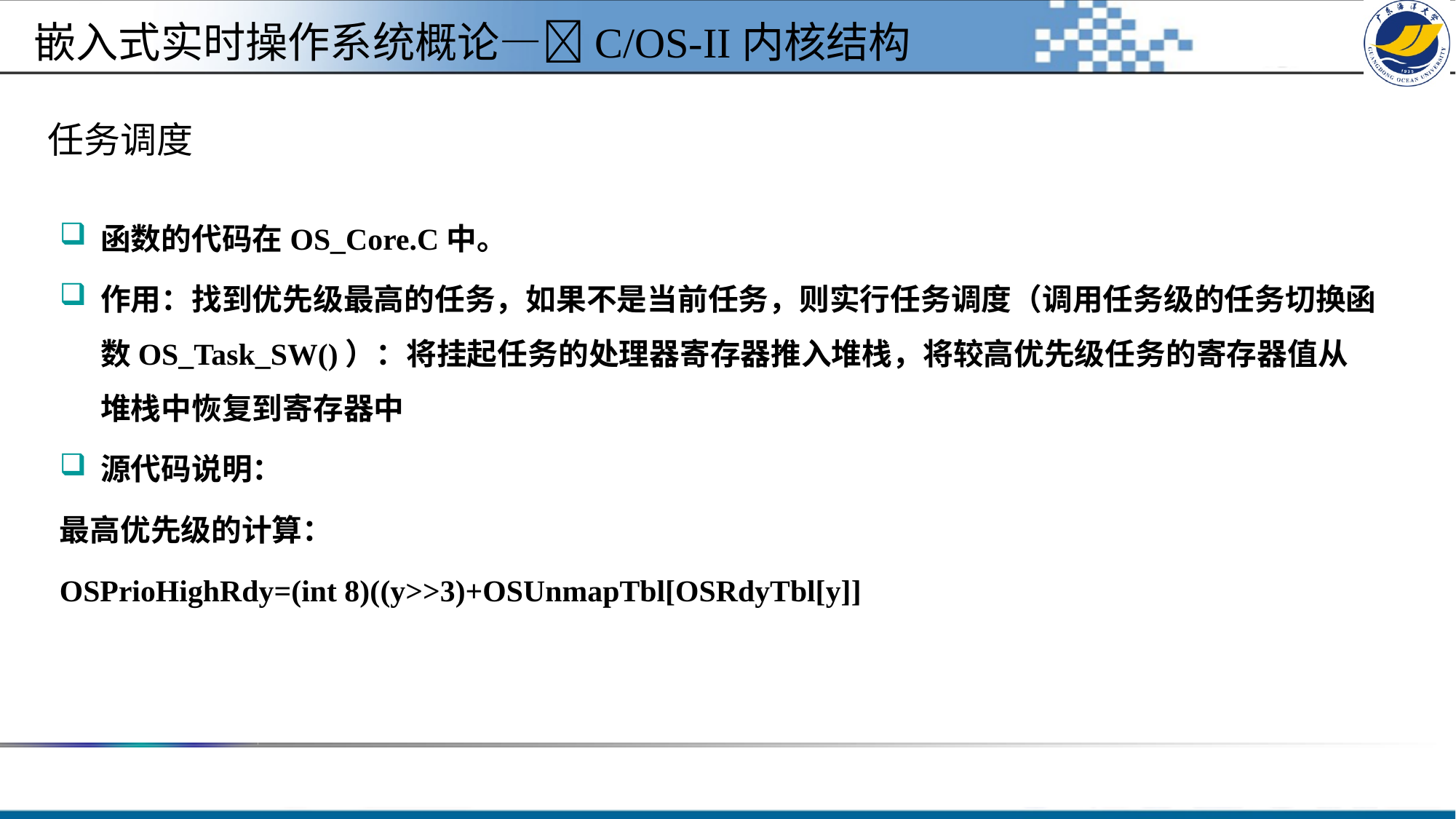

嵌入式实时操作系统概论—μC/OS-II内核结构
# 任务调度
函数的代码在OS_Core.C中。
作用：找到优先级最高的任务，如果不是当前任务，则实行任务调度（调用任务级的任务切换函数OS_Task_SW()）：将挂起任务的处理器寄存器推入堆栈，将较高优先级任务的寄存器值从堆栈中恢复到寄存器中
源代码说明：
最高优先级的计算：
OSPrioHighRdy=(int 8)((y>>3)+OSUnmapTbl[OSRdyTbl[y]]

44